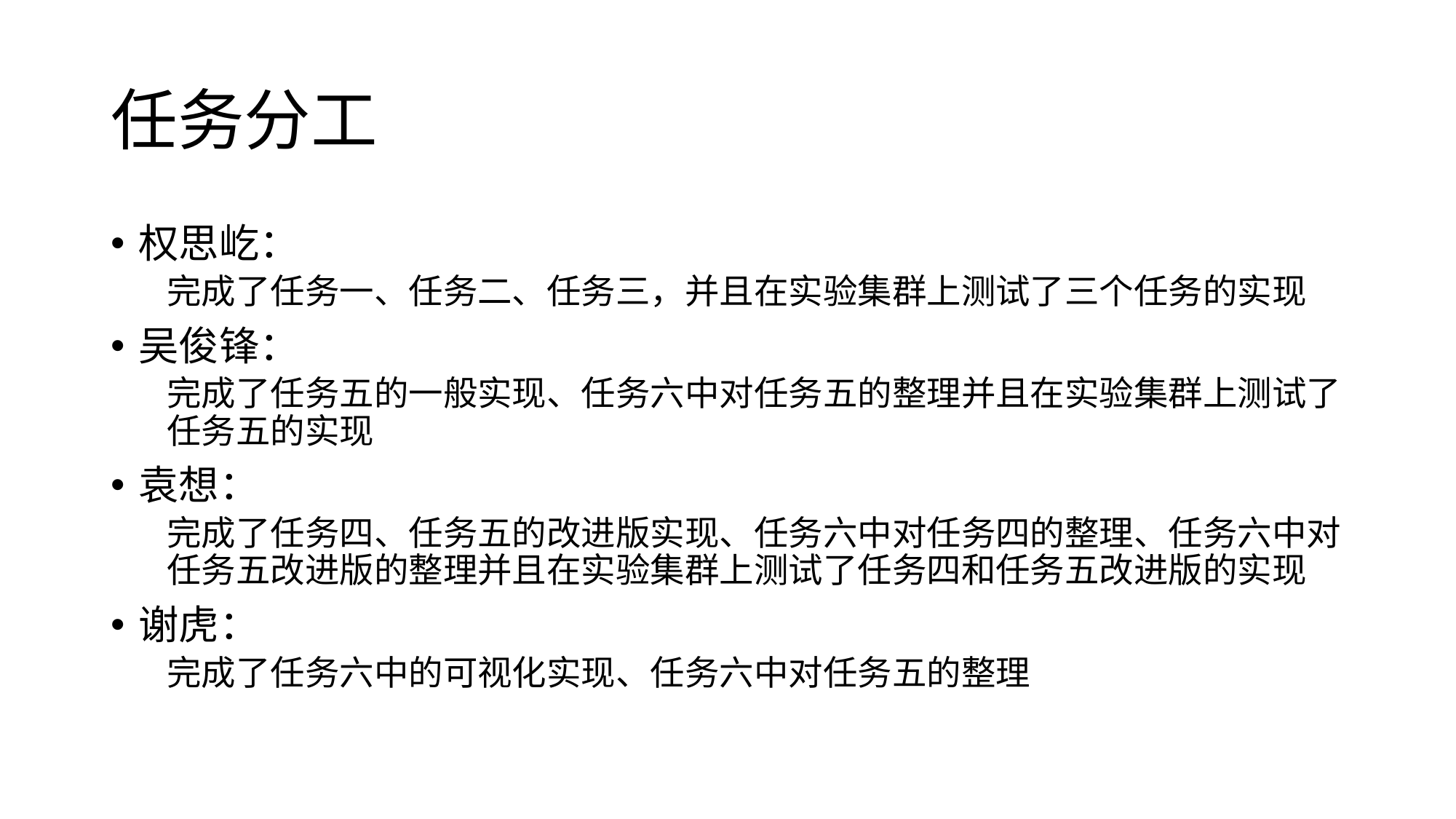

# 任务分工
权思屹：
完成了任务一、任务二、任务三，并且在实验集群上测试了三个任务的实现
吴俊锋：
完成了任务五的一般实现、任务六中对任务五的整理并且在实验集群上测试了任务五的实现
袁想：
完成了任务四、任务五的改进版实现、任务六中对任务四的整理、任务六中对任务五改进版的整理并且在实验集群上测试了任务四和任务五改进版的实现
谢虎：
完成了任务六中的可视化实现、任务六中对任务五的整理